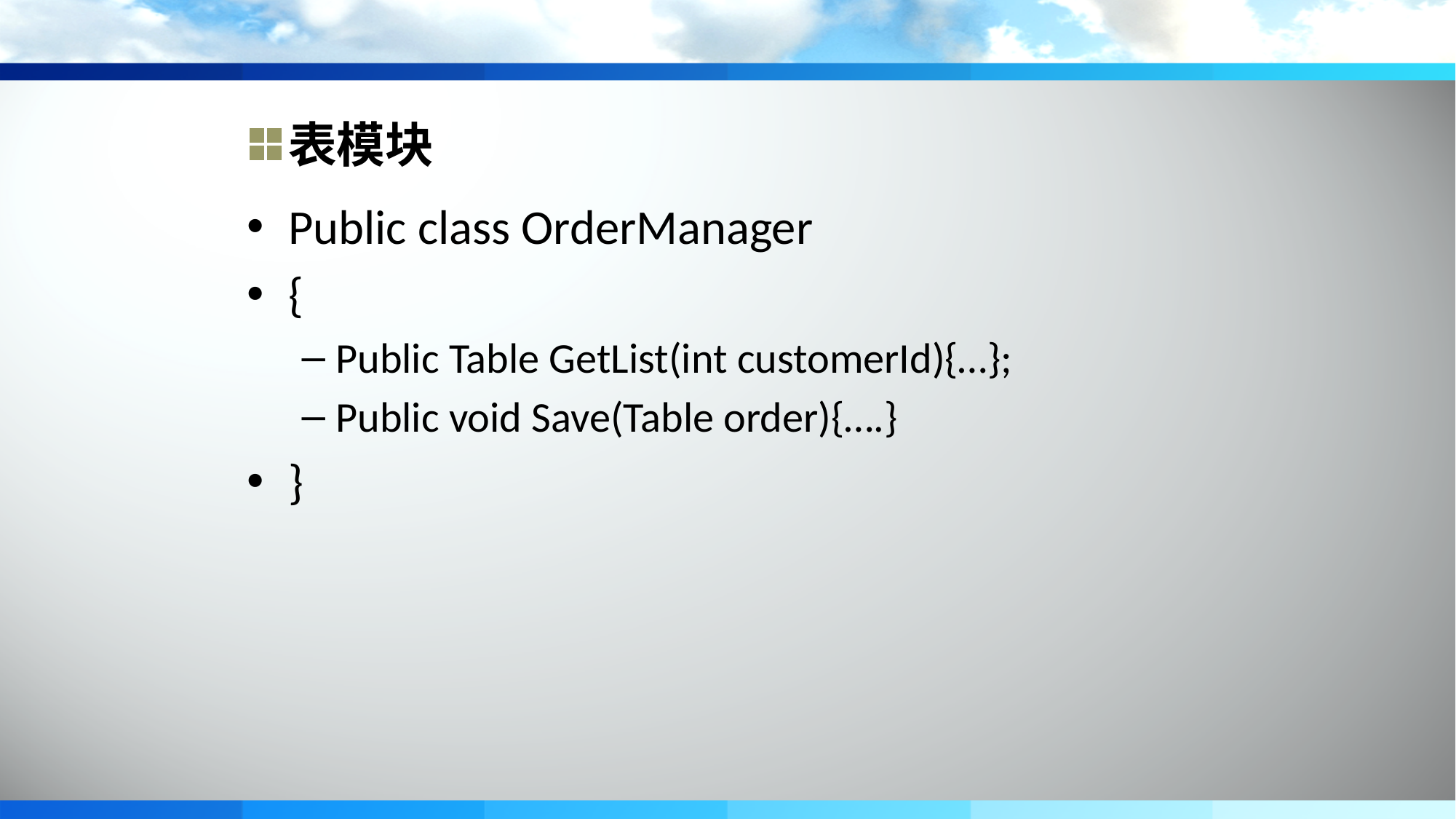

表模块
Public class OrderManager
{
Public Table GetList(int customerId){…};
Public void Save(Table order){….}
}